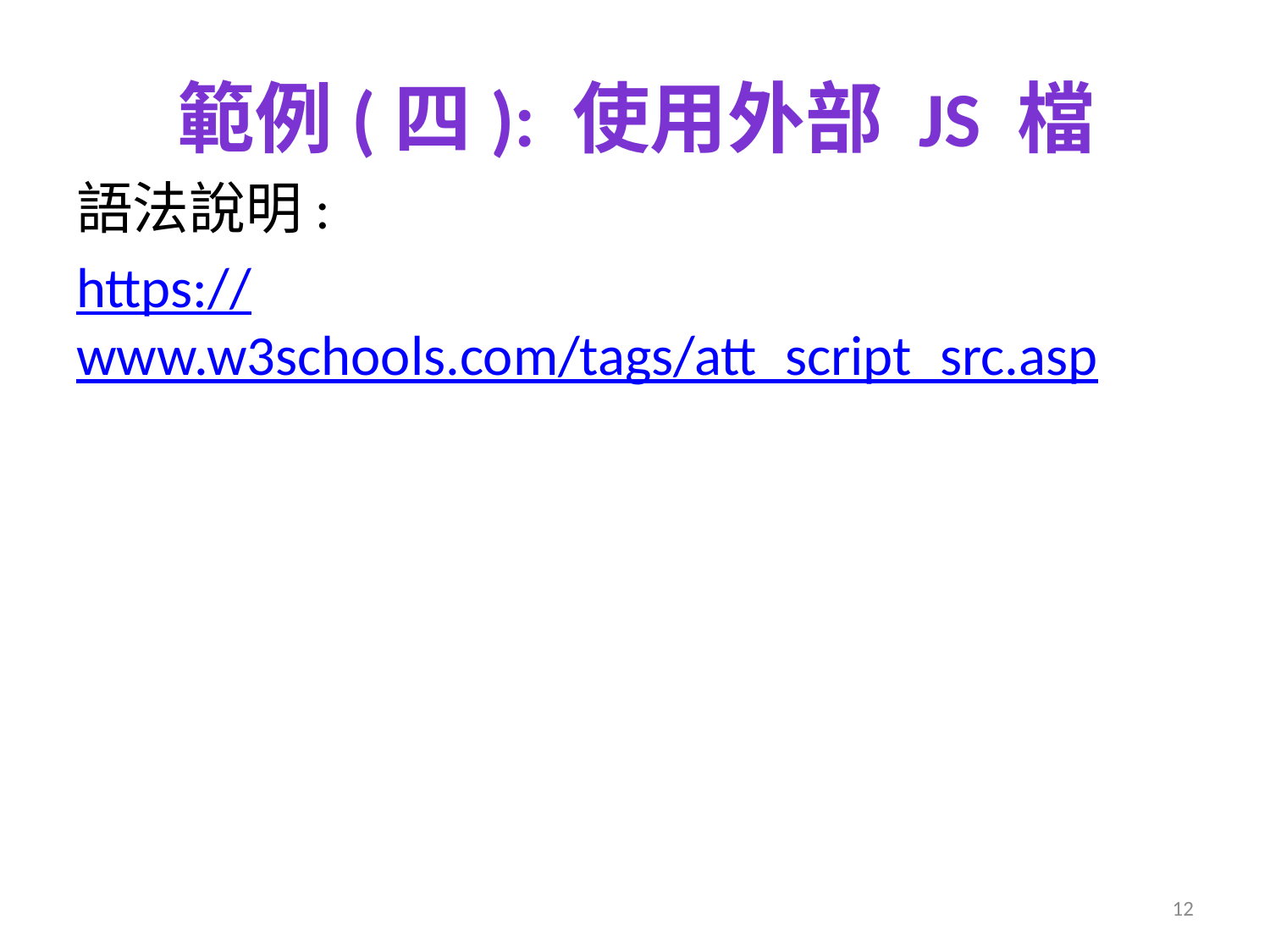

# 範例(四): 使用外部 JS 檔
語法說明:
https://www.w3schools.com/tags/att_script_src.asp

12